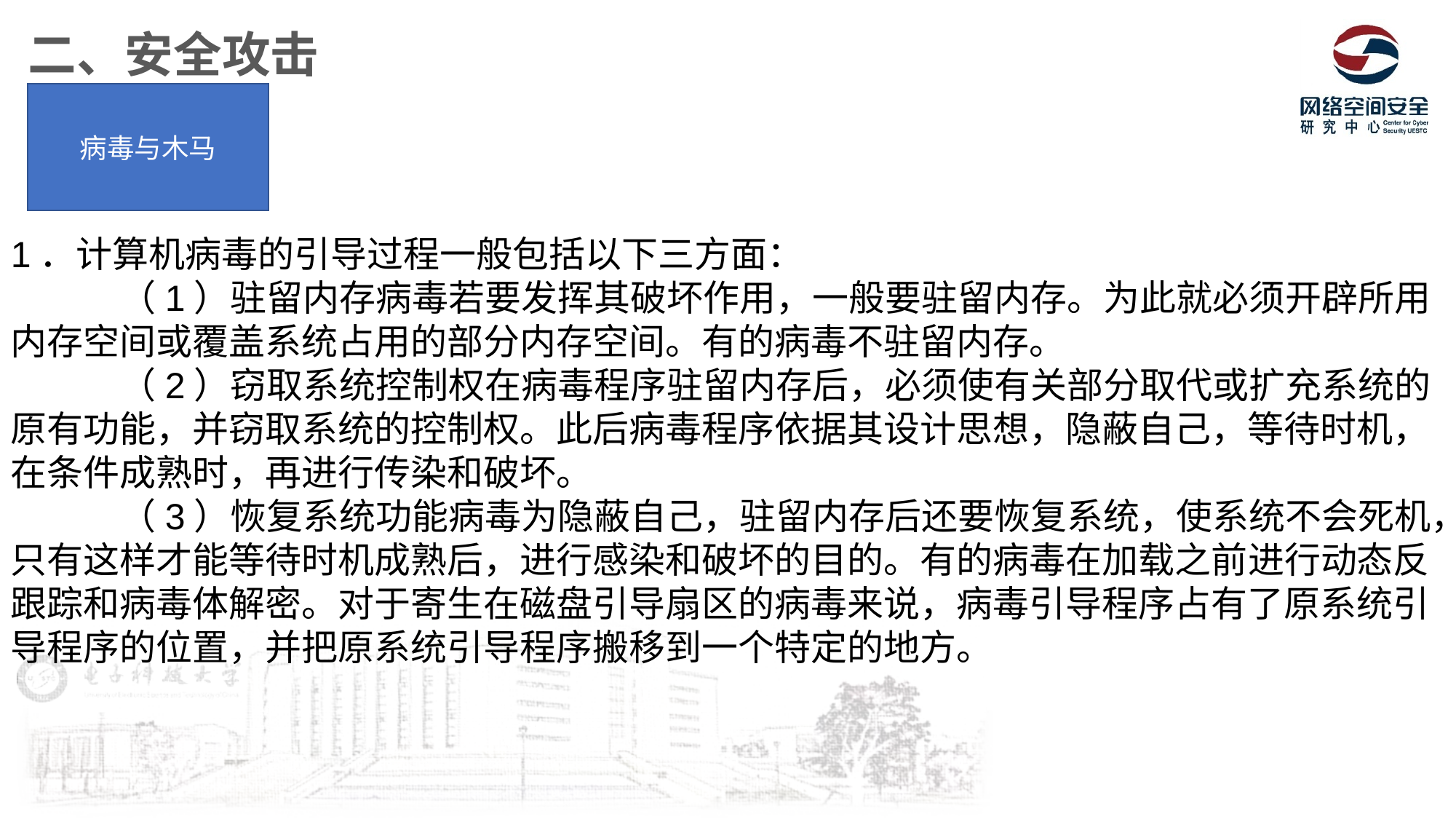

二、安全攻击
病毒与木马
1．计算机病毒的引导过程一般包括以下三方面：
	（1）驻留内存病毒若要发挥其破坏作用，一般要驻留内存。为此就必须开辟所用内存空间或覆盖系统占用的部分内存空间。有的病毒不驻留内存。
	（2）窃取系统控制权在病毒程序驻留内存后，必须使有关部分取代或扩充系统的原有功能，并窃取系统的控制权。此后病毒程序依据其设计思想，隐蔽自己，等待时机，在条件成熟时，再进行传染和破坏。
	（3）恢复系统功能病毒为隐蔽自己，驻留内存后还要恢复系统，使系统不会死机，只有这样才能等待时机成熟后，进行感染和破坏的目的。有的病毒在加载之前进行动态反跟踪和病毒体解密。对于寄生在磁盘引导扇区的病毒来说，病毒引导程序占有了原系统引导程序的位置，并把原系统引导程序搬移到一个特定的地方。